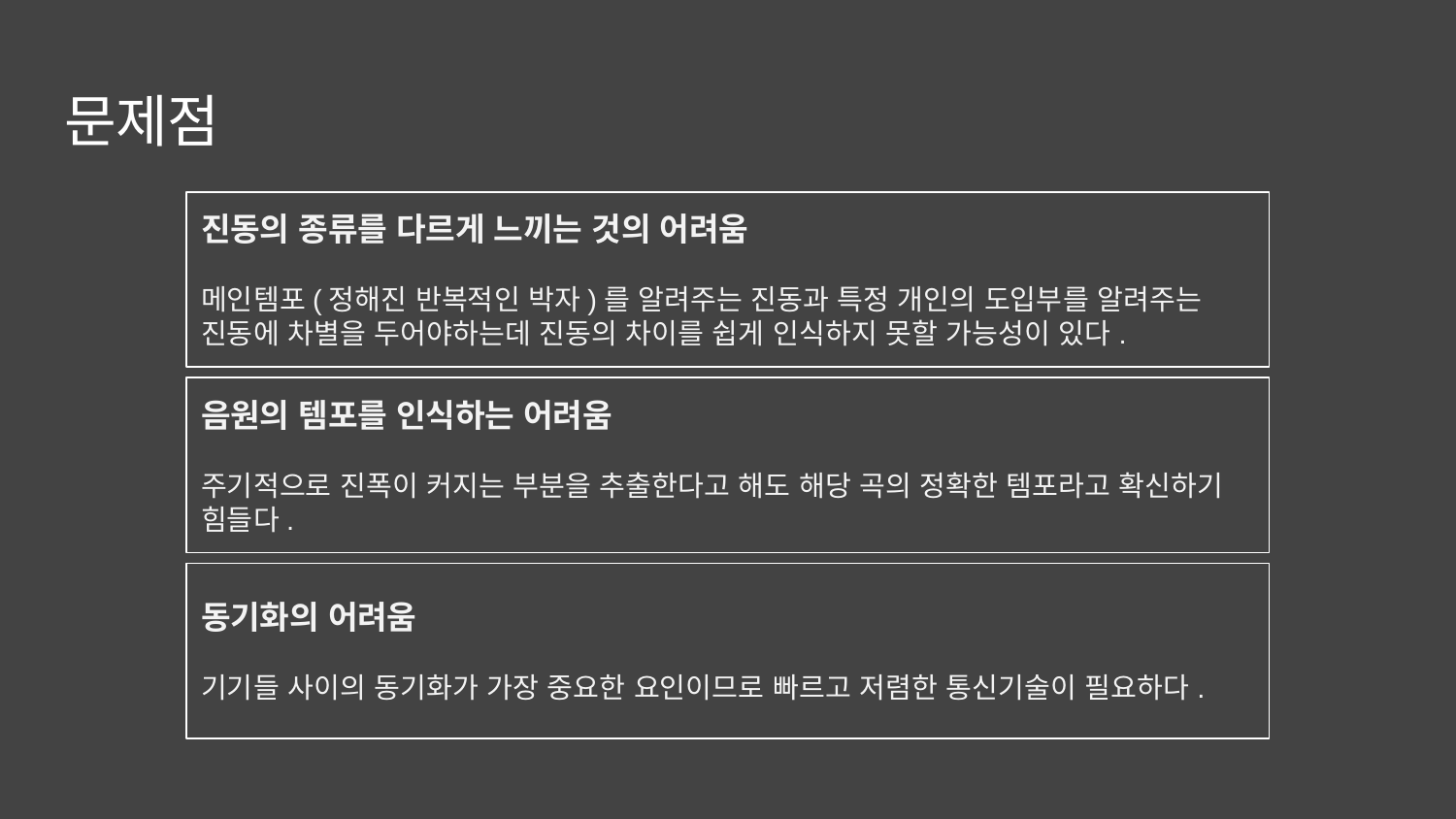

# 문제점
진동의 종류를 다르게 느끼는 것의 어려움

메인템포(정해진 반복적인 박자)를 알려주는 진동과 특정 개인의 도입부를 알려주는 진동에 차별을 두어야하는데 진동의 차이를 쉽게 인식하지 못할 가능성이 있다.
음원의 템포를 인식하는 어려움

주기적으로 진폭이 커지는 부분을 추출한다고 해도 해당 곡의 정확한 템포라고 확신하기 힘들다.
동기화의 어려움

기기들 사이의 동기화가 가장 중요한 요인이므로 빠르고 저렴한 통신기술이 필요하다.